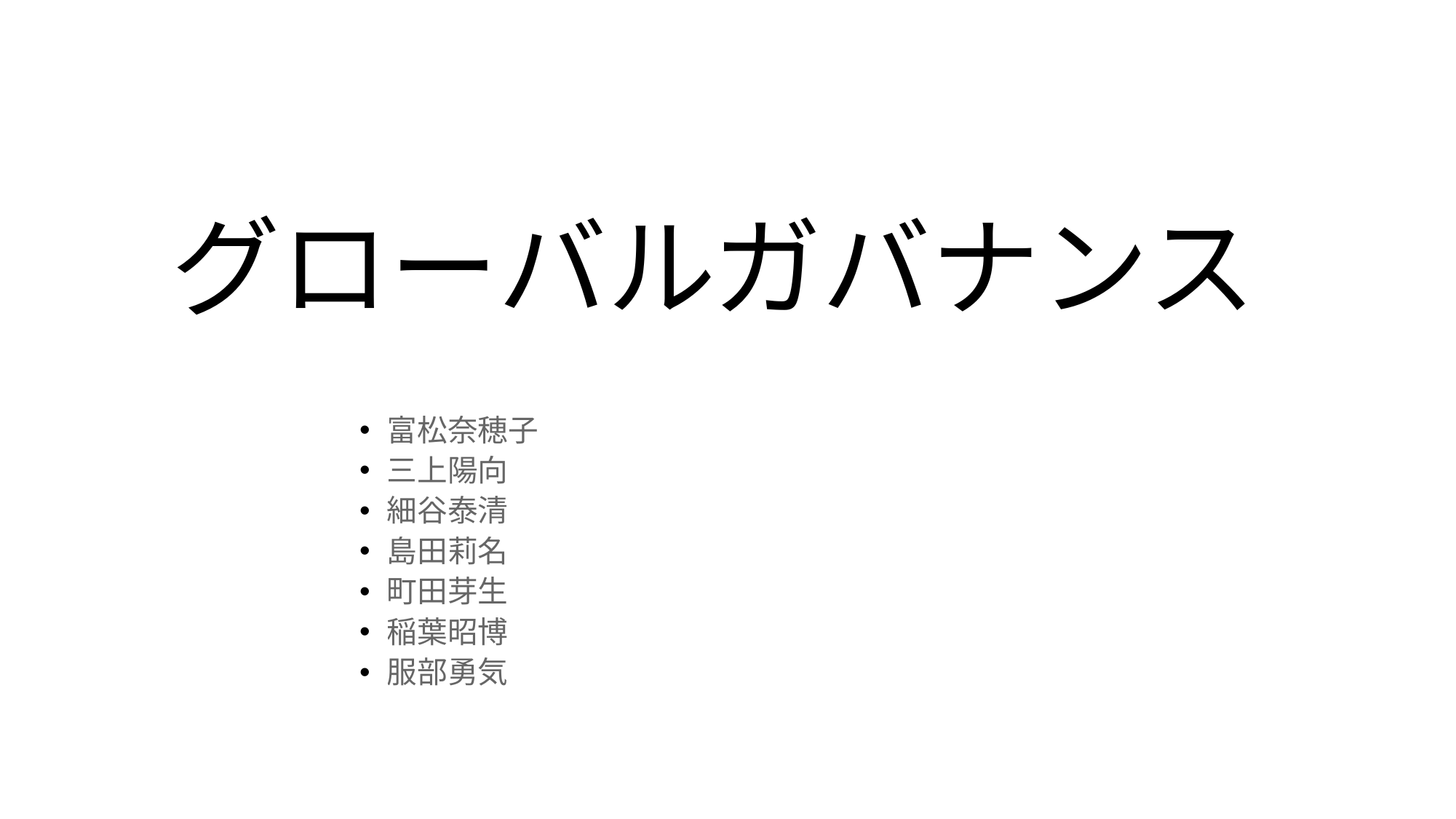

# グローバルガバナンス
富松奈穂子
三上陽向
細谷泰清
島田莉名
町田芽生
稲葉昭博
服部勇気